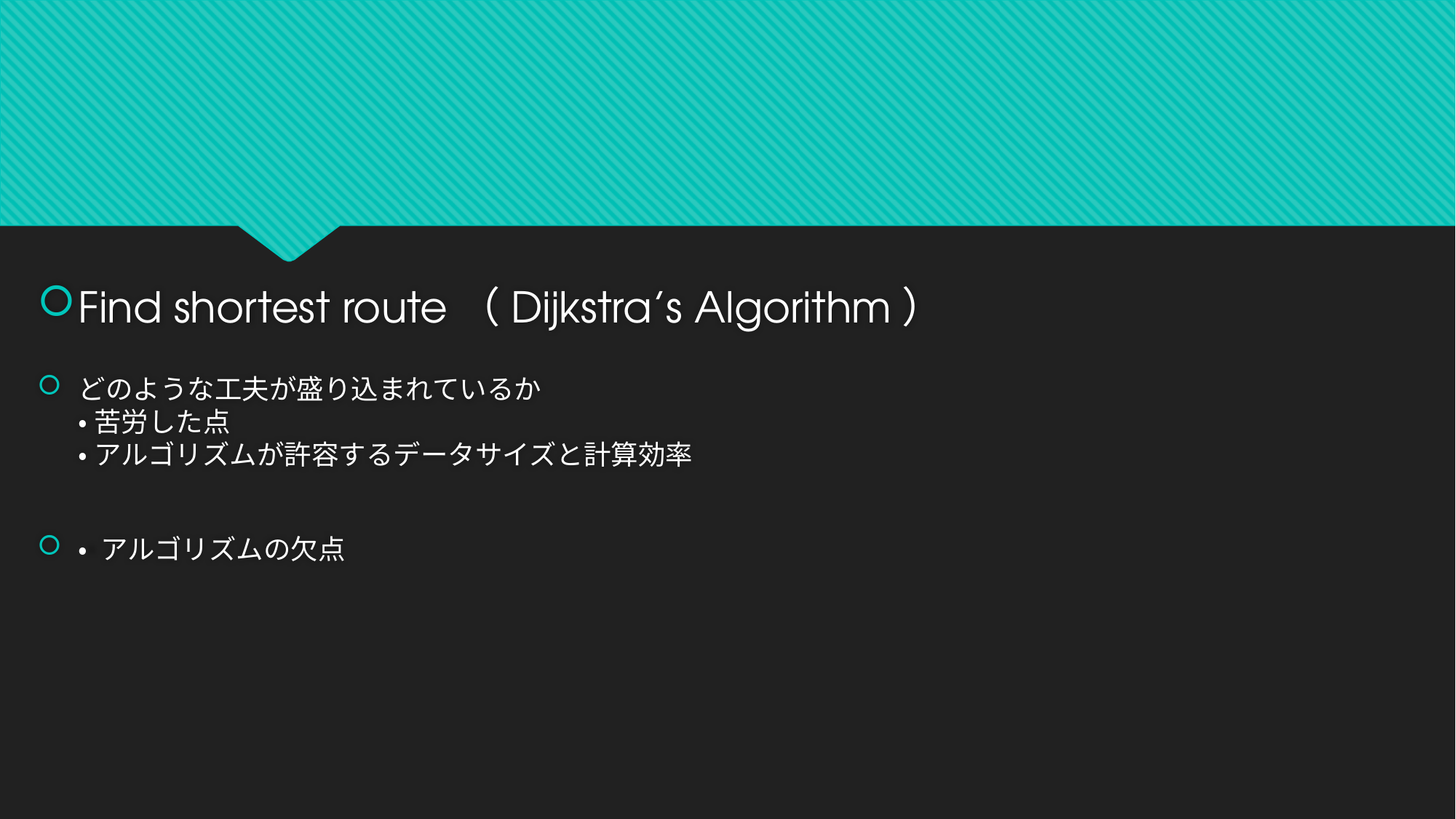

#
どのような工夫が盛り込まれているか
• 苦労した点
• アルゴリズムが許容するデータサイズと計算効率

• アルゴリズムの欠点

Find shortest route（Dijkstra’s Algorithm）